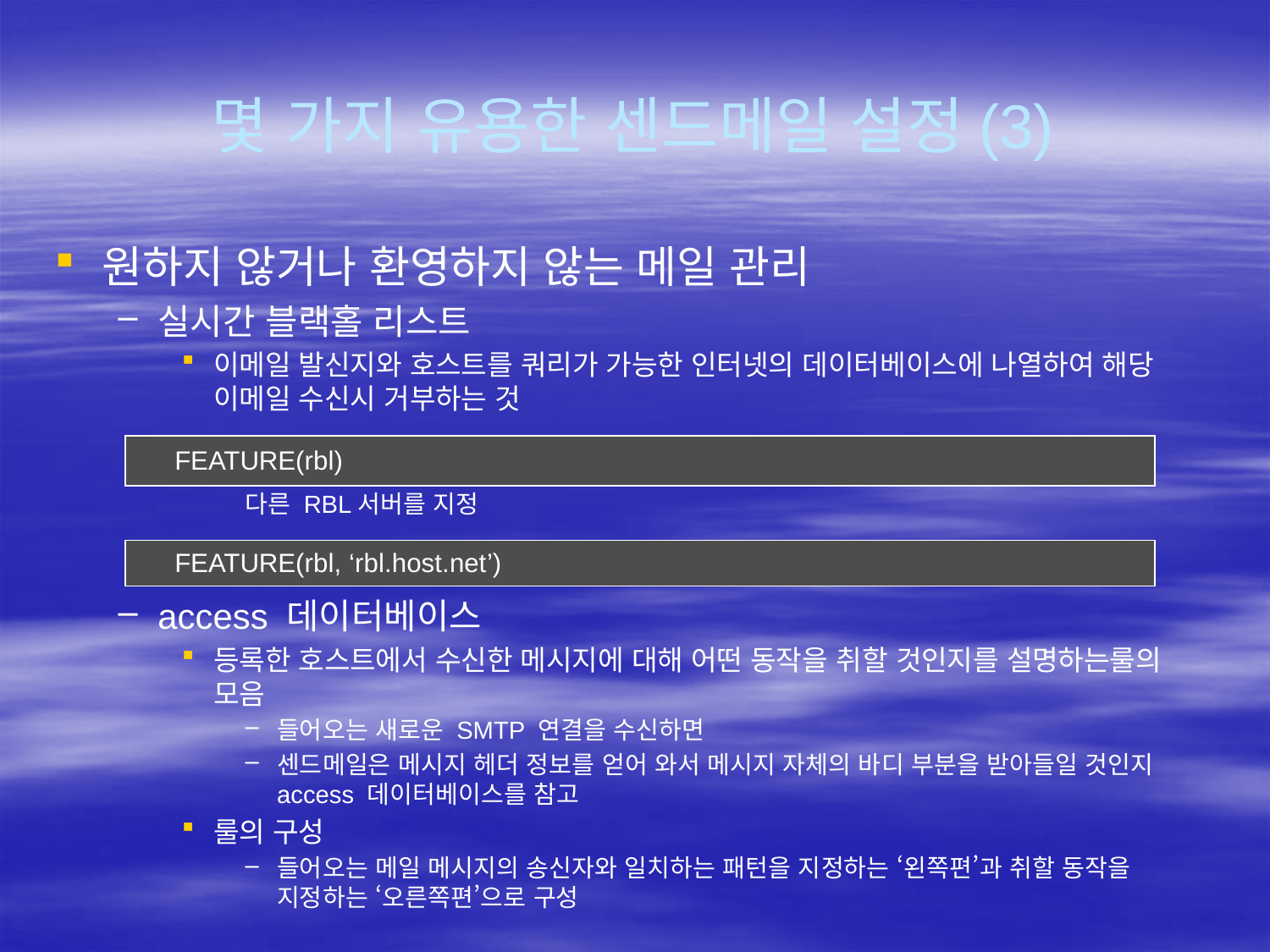

# 몇 가지 유용한 센드메일 설정(3)
원하지 않거나 환영하지 않는 메일 관리
실시간 블랙홀 리스트
이메일 발신지와 호스트를 쿼리가 가능한 인터넷의 데이터베이스에 나열하여 해당 이메일 수신시 거부하는 것

다른 RBL서버를 지정

access 데이터베이스
등록한 호스트에서 수신한 메시지에 대해 어떤 동작을 취할 것인지를 설명하는룰의 모음
들어오는 새로운 SMTP 연결을 수신하면
센드메일은 메시지 헤더 정보를 얻어 와서 메시지 자체의 바디 부분을 받아들일 것인지 access 데이터베이스를 참고
룰의 구성
들어오는 메일 메시지의 송신자와 일치하는 패턴을 지정하는 ‘왼쪽편’과 취할 동작을 지정하는 ‘오른쪽편’으로 구성
| FEATURE(rbl) |
| --- |
| FEATURE(rbl, ‘rbl.host.net’) |
| --- |